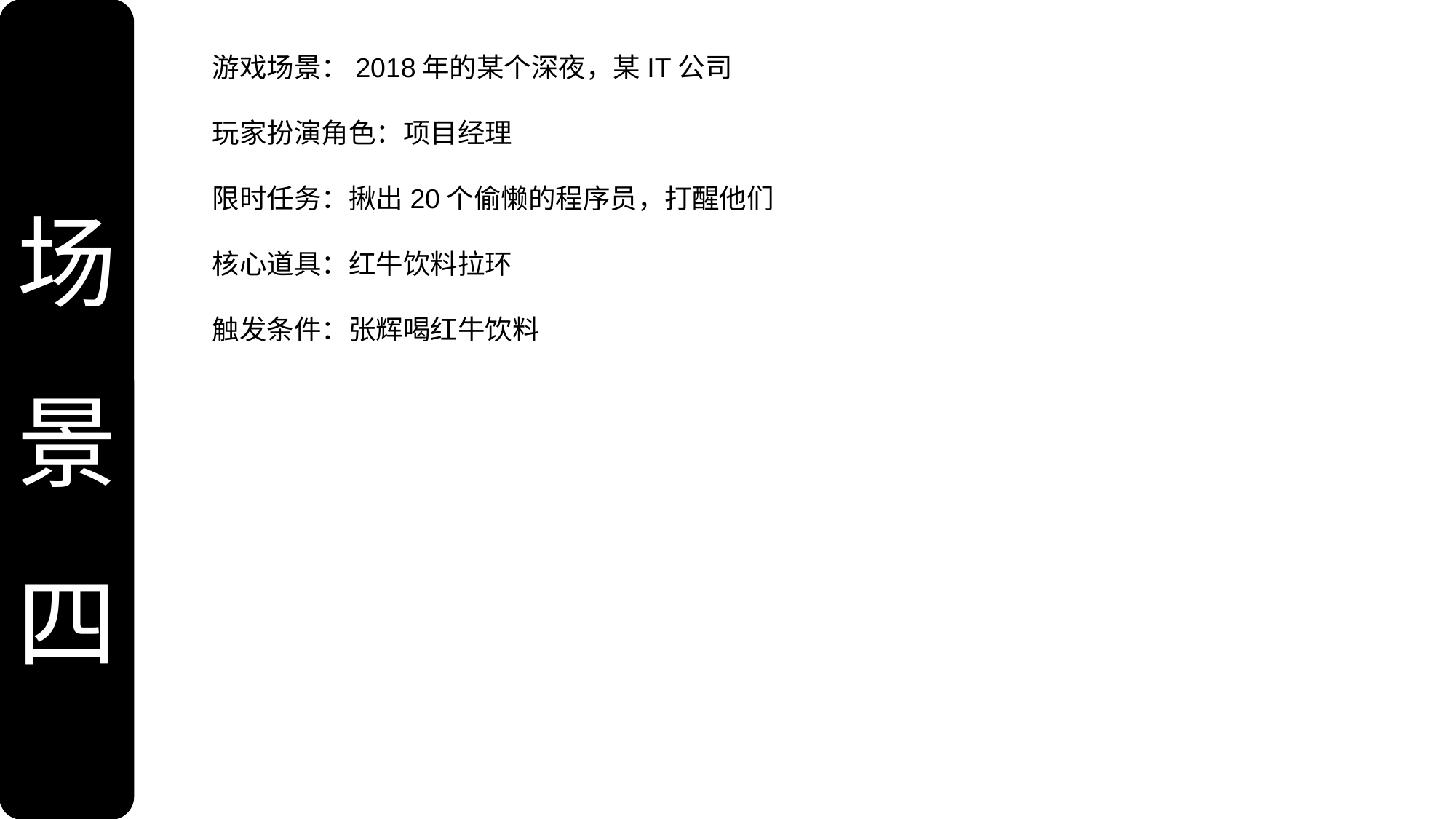

场景
四
游戏场景：2018年的某个深夜，某IT公司

玩家扮演角色：项目经理

限时任务：揪出20个偷懒的程序员，打醒他们

核心道具：红牛饮料拉环

触发条件：张辉喝红牛饮料